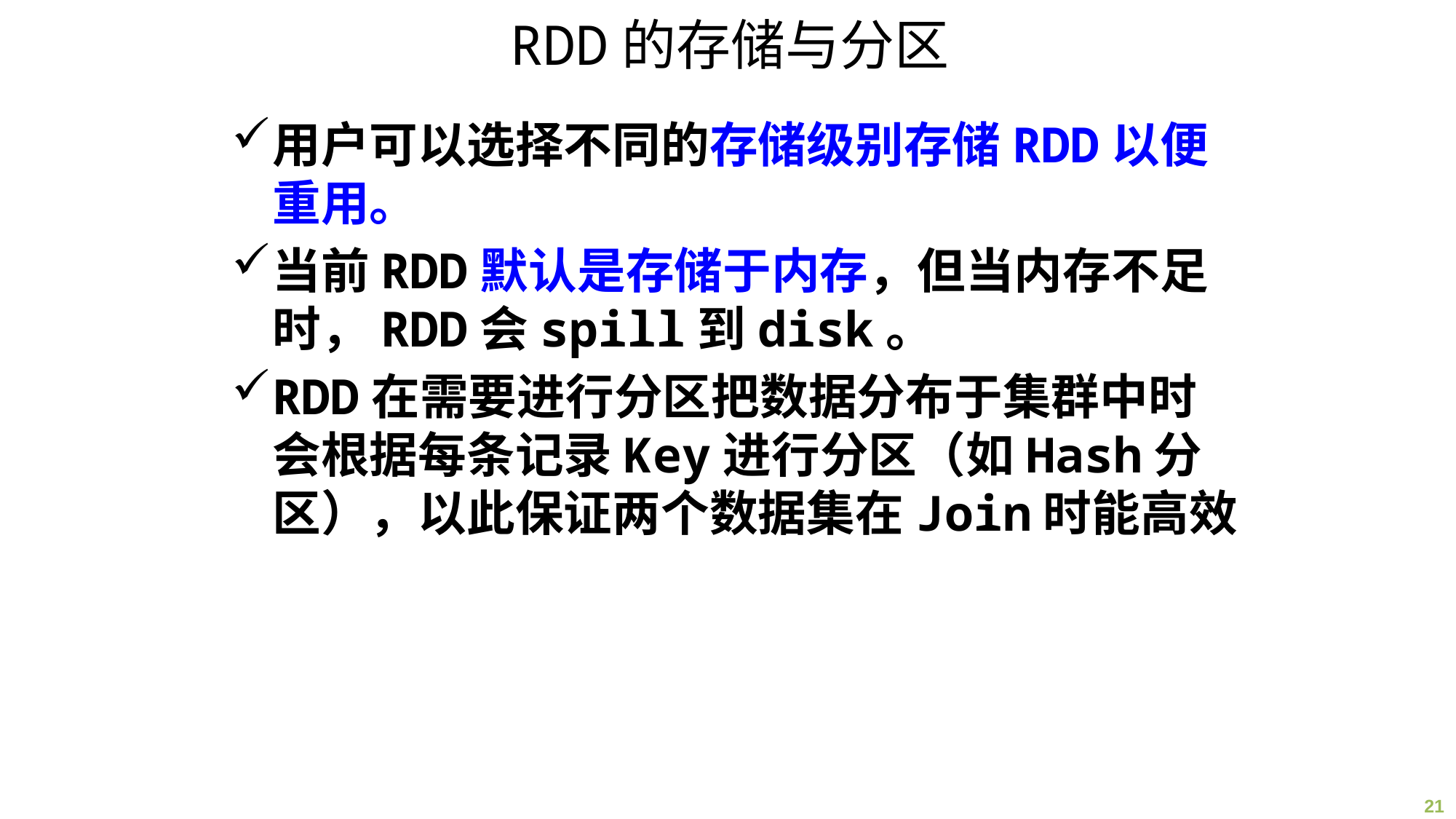

# RDD的存储与分区
用户可以选择不同的存储级别存储RDD以便重用。
当前RDD默认是存储于内存，但当内存不足时，RDD会spill到disk。
RDD在需要进行分区把数据分布于集群中时会根据每条记录Key进行分区（如Hash分区），以此保证两个数据集在Join时能高效